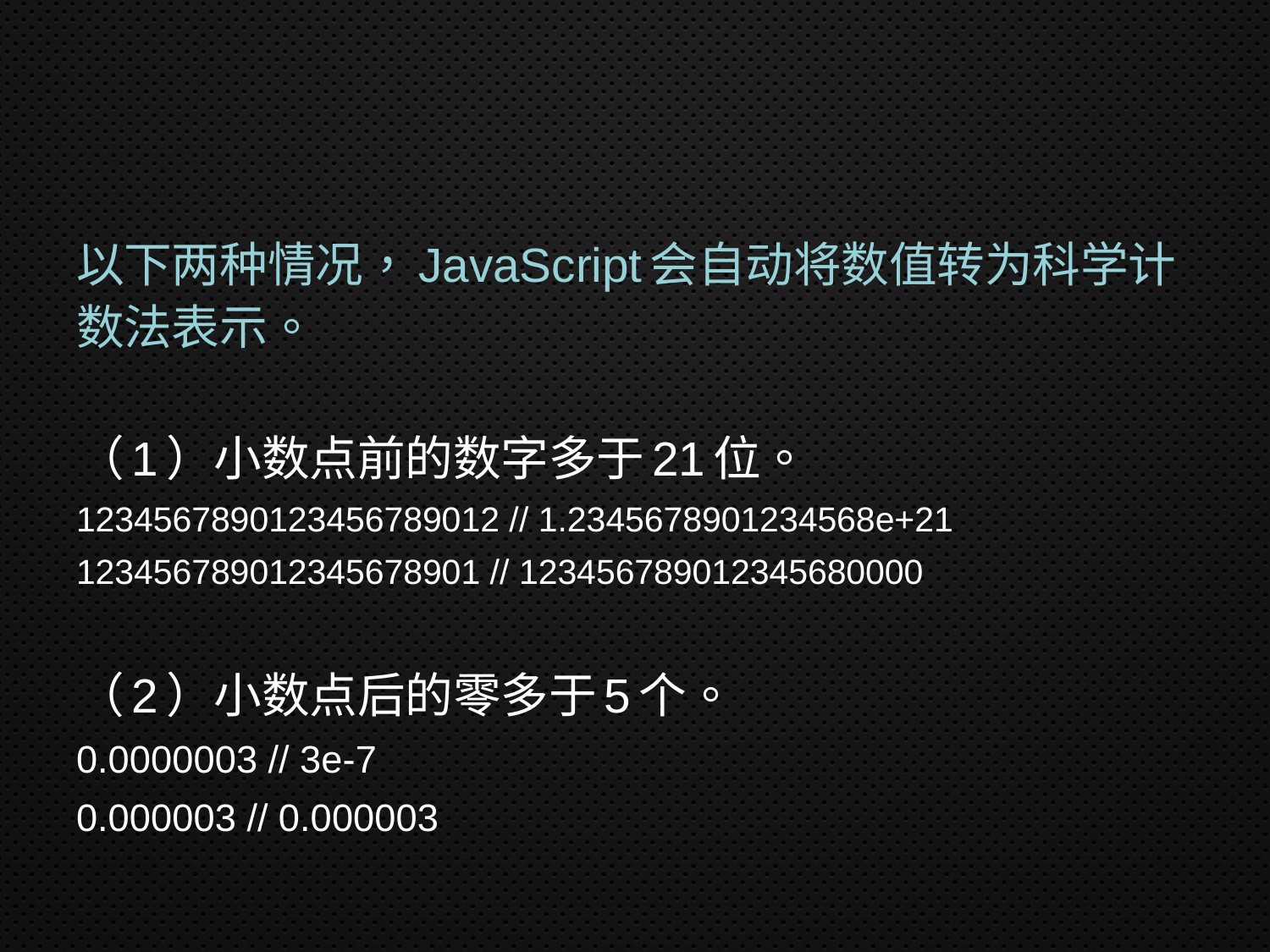

#
以下两种情况，JavaScript会自动将数值转为科学计数法表示。

（1）小数点前的数字多于21位。
1234567890123456789012 // 1.2345678901234568e+21
123456789012345678901 // 123456789012345680000

（2）小数点后的零多于5个。
0.0000003 // 3e-7
0.000003 // 0.000003